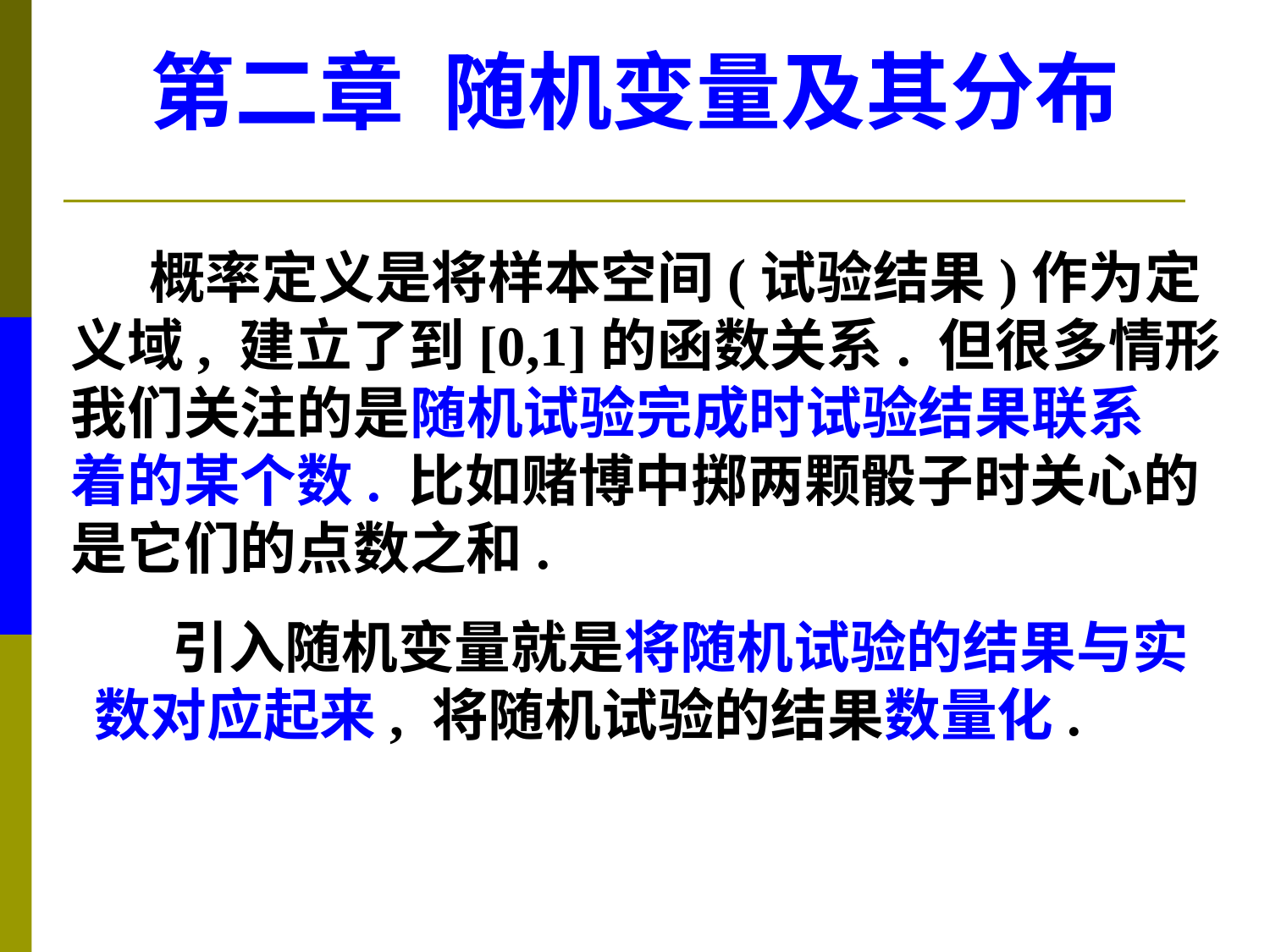

第二章  随机变量及其分布
     概率定义是将样本空间(试验结果)作为定
义域, 建立了到[0,1]的函数关系. 但很多情形
我们关注的是随机试验完成时试验结果联系
着的某个数. 比如赌博中掷两颗骰子时关心的
是它们的点数之和.
     引入随机变量就是将随机试验的结果与实数对应起来, 将随机试验的结果数量化.